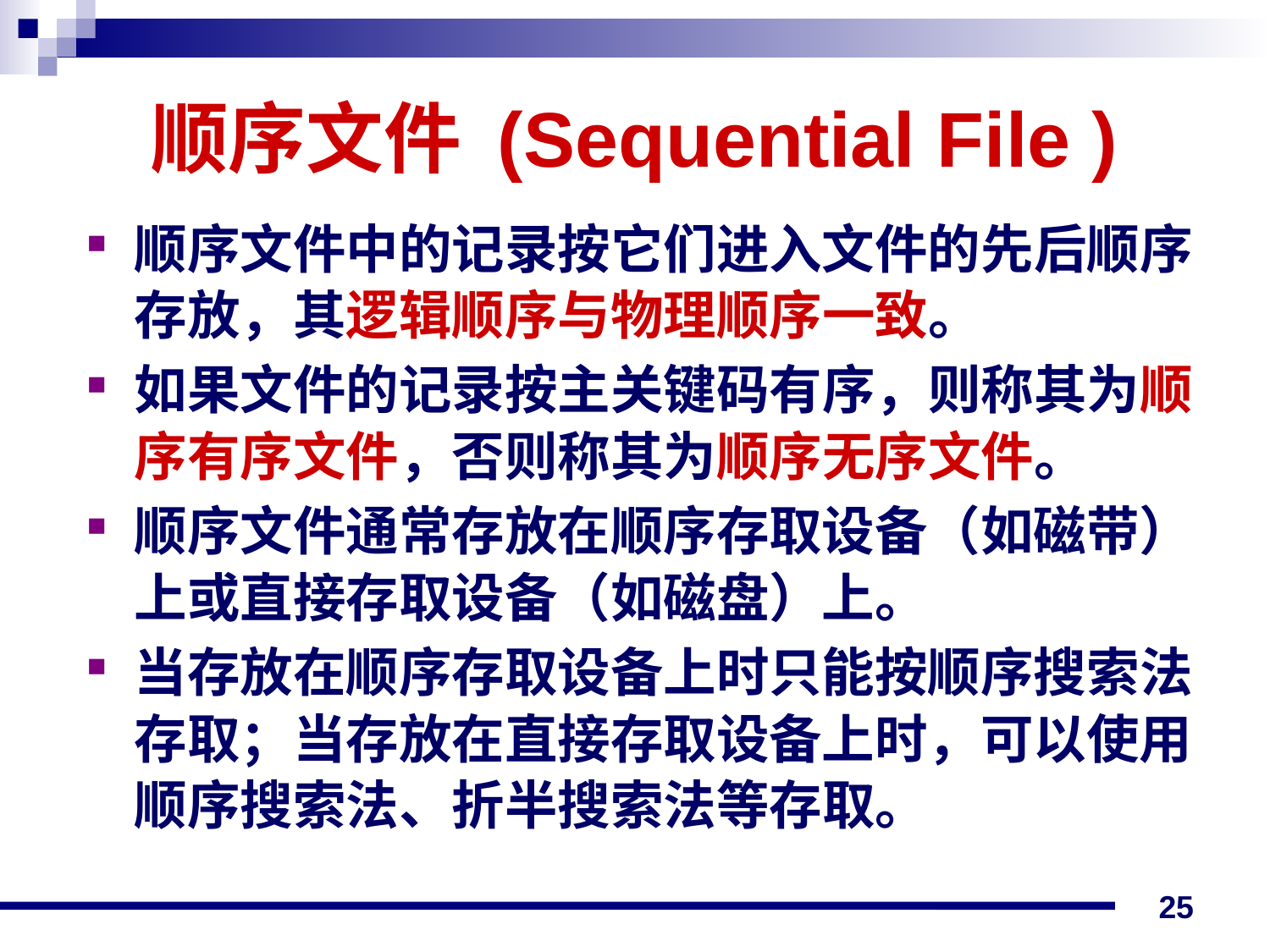

# 顺序文件 (Sequential File )
顺序文件中的记录按它们进入文件的先后顺序存放，其逻辑顺序与物理顺序一致。
如果文件的记录按主关键码有序，则称其为顺序有序文件，否则称其为顺序无序文件。
顺序文件通常存放在顺序存取设备（如磁带）上或直接存取设备（如磁盘）上。
当存放在顺序存取设备上时只能按顺序搜索法存取；当存放在直接存取设备上时，可以使用顺序搜索法、折半搜索法等存取。
25